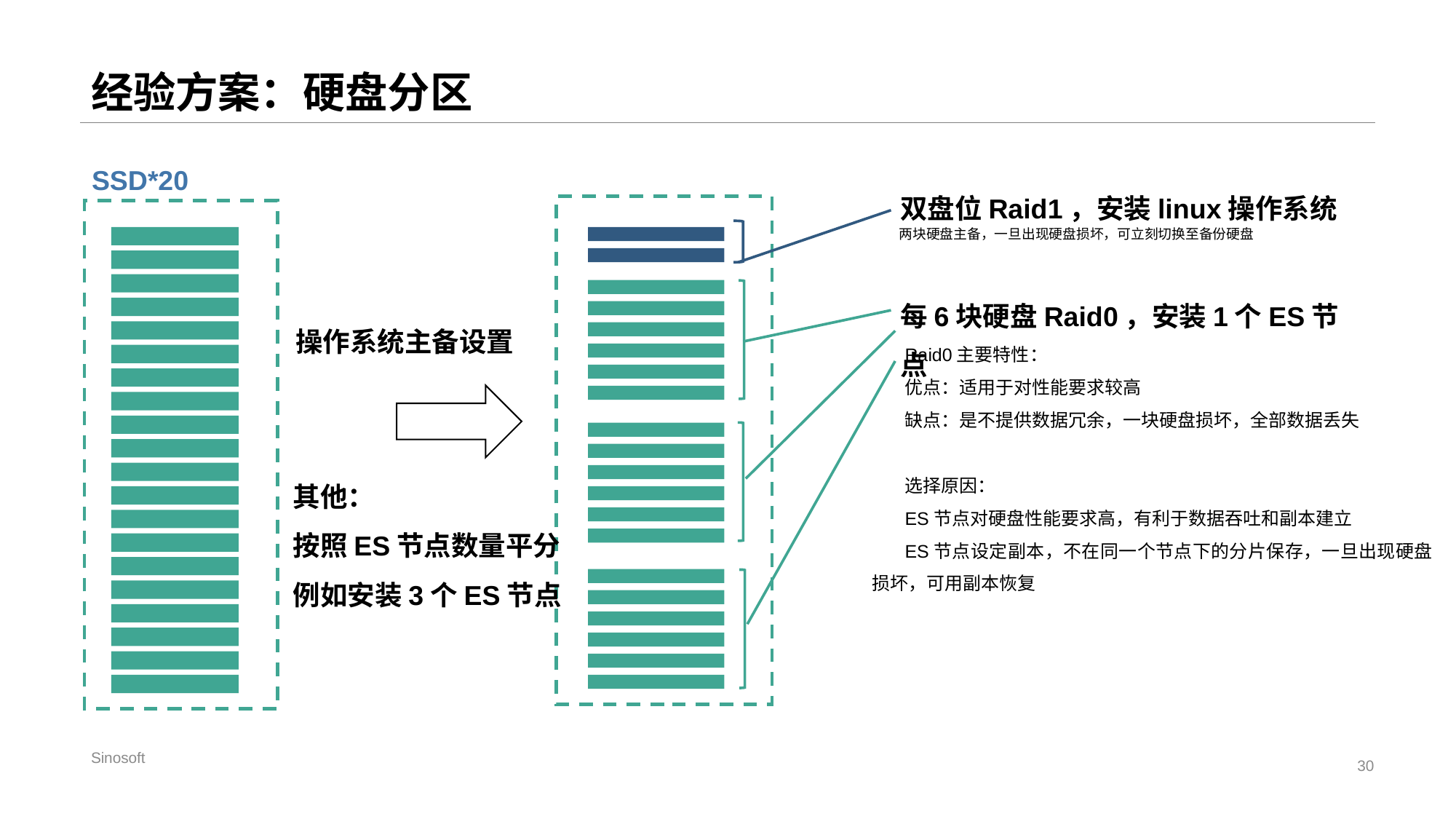

# 经验方案：硬盘分区
SSD*20
双盘位Raid1，安装linux操作系统

两块硬盘主备，一旦出现硬盘损坏，可立刻切换至备份硬盘

每6块硬盘Raid0，安装1个ES节点

操作系统主备设置

Raid0主要特性：
优点：适用于对性能要求较高
缺点：是不提供数据冗余，一块硬盘损坏，全部数据丢失

选择原因：
ES节点对硬盘性能要求高，有利于数据吞吐和副本建立
ES节点设定副本，不在同一个节点下的分片保存，一旦出现硬盘损坏，可用副本恢复

其他：
按照ES节点数量平分
例如安装3个ES节点

Sinosoft
30